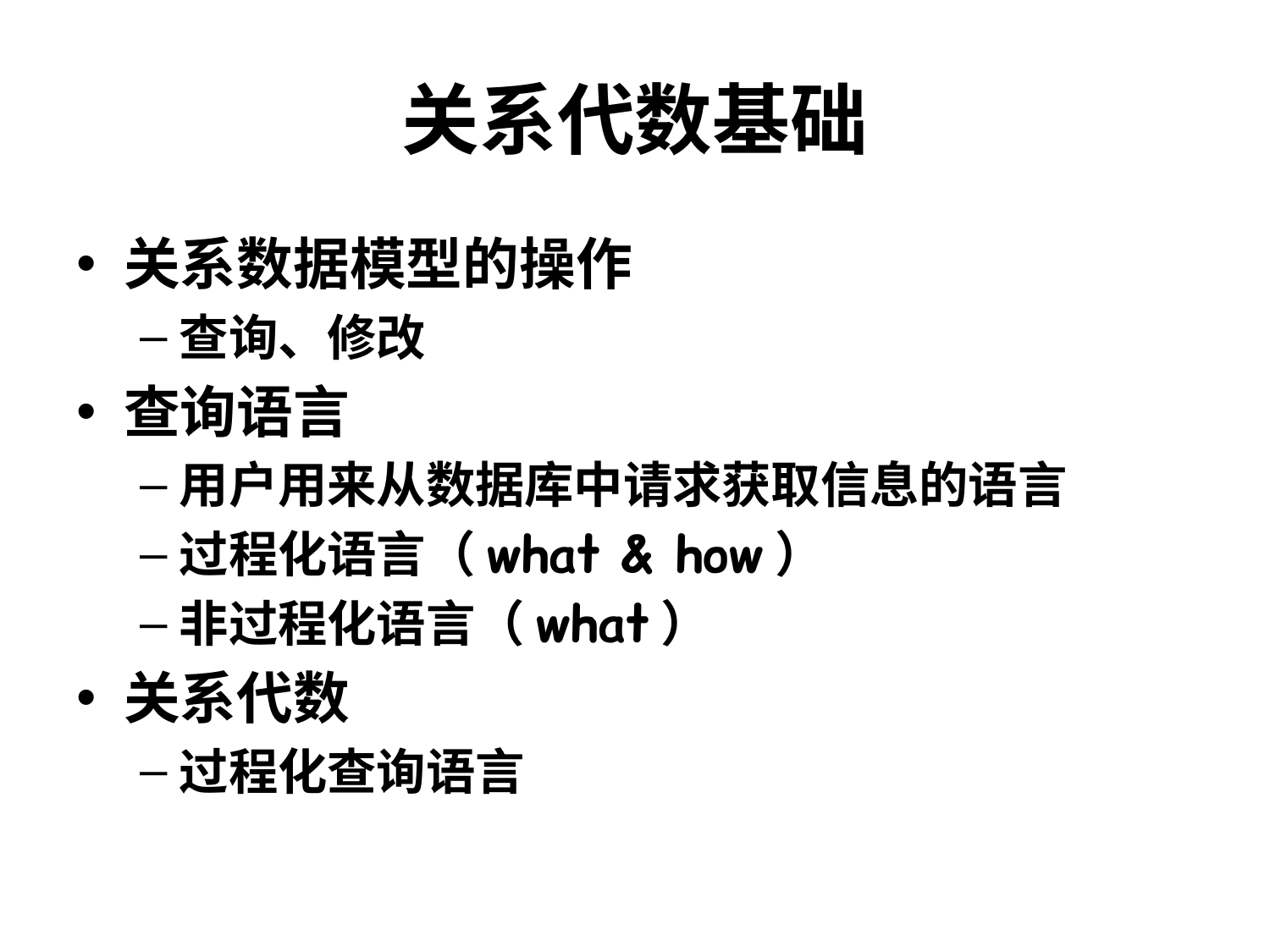

# 关系代数基础
关系数据模型的操作
查询、修改
查询语言
用户用来从数据库中请求获取信息的语言
过程化语言（what & how）
非过程化语言（what）
关系代数
过程化查询语言